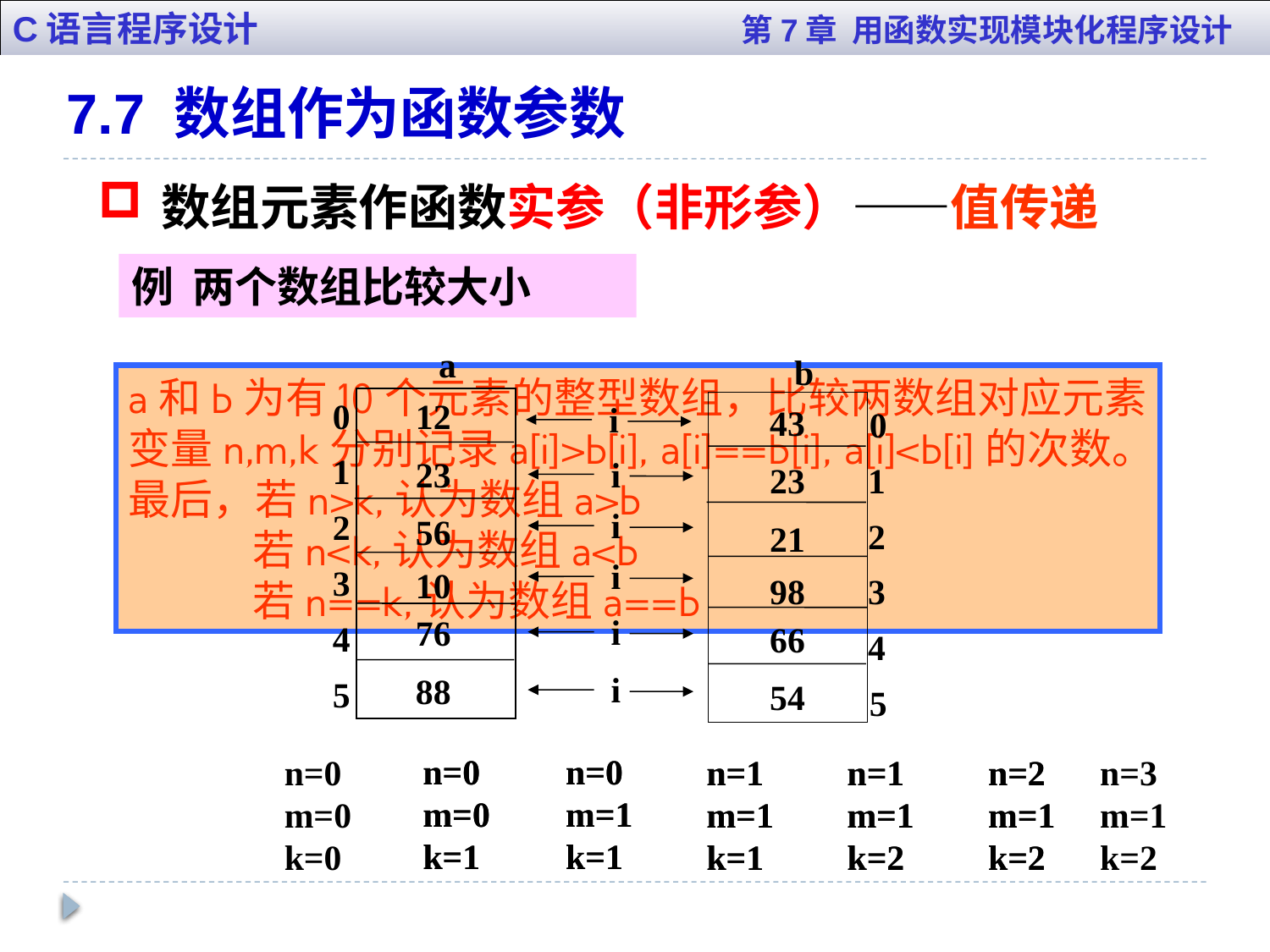

C语言程序设计                                                            第7章  用函数实现模块化程序设计
7.7 数组作为函数参数

数组元素作函数实参（非形参）——值传递
例  两个数组比较大小
a
0
1
2
3
4
5
12
23
56
10
76
88

b

0
1
2
3
4
5
43
23
21
98
66
54
a和b为有10个元素的整型数组，比较两数组对应元素
变量n,m,k分别记录a[i]>b[i], a[i]==b[i], a[i]<b[i]的次数。
最后，若n>k,认为数组a>b
            若n<k,认为数组a<b
            若n==k,认为数组a==b
i

n=0
m=0
k=1
i

n=0
m=1
k=1
i

n=1
m=1
k=1
i

n=1
m=1
k=2
i

n=2
m=1
k=2
i

n=3
m=1
k=2
n=0
m=0
k=1
n=0
m=1
k=1
n=1
m=1
k=1
n=0
m=0
k=0
n=1
m=1
k=2
n=2
m=1
k=2